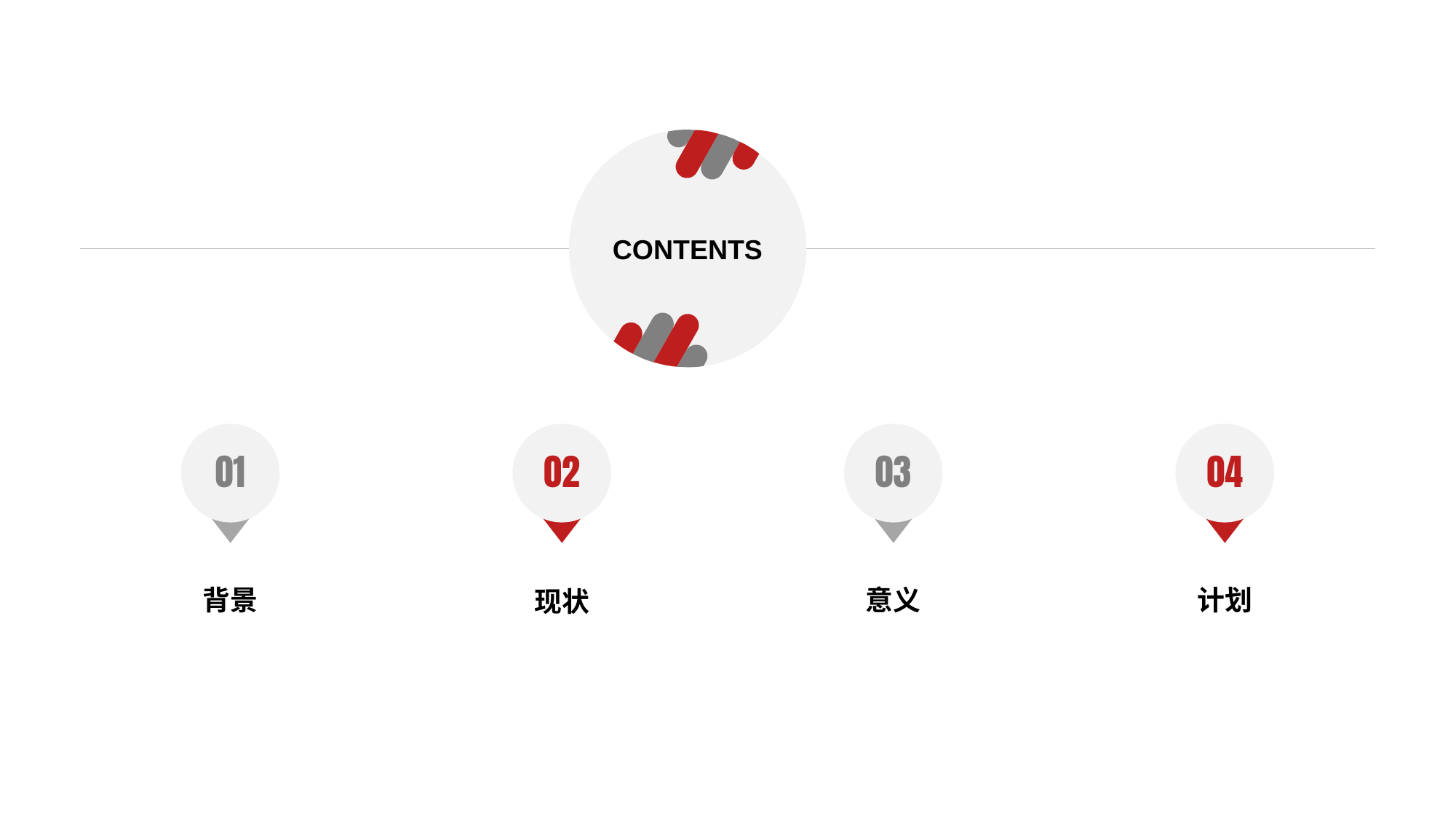

CONTENTS

01
02
03
04

背景
意义
计划
现状